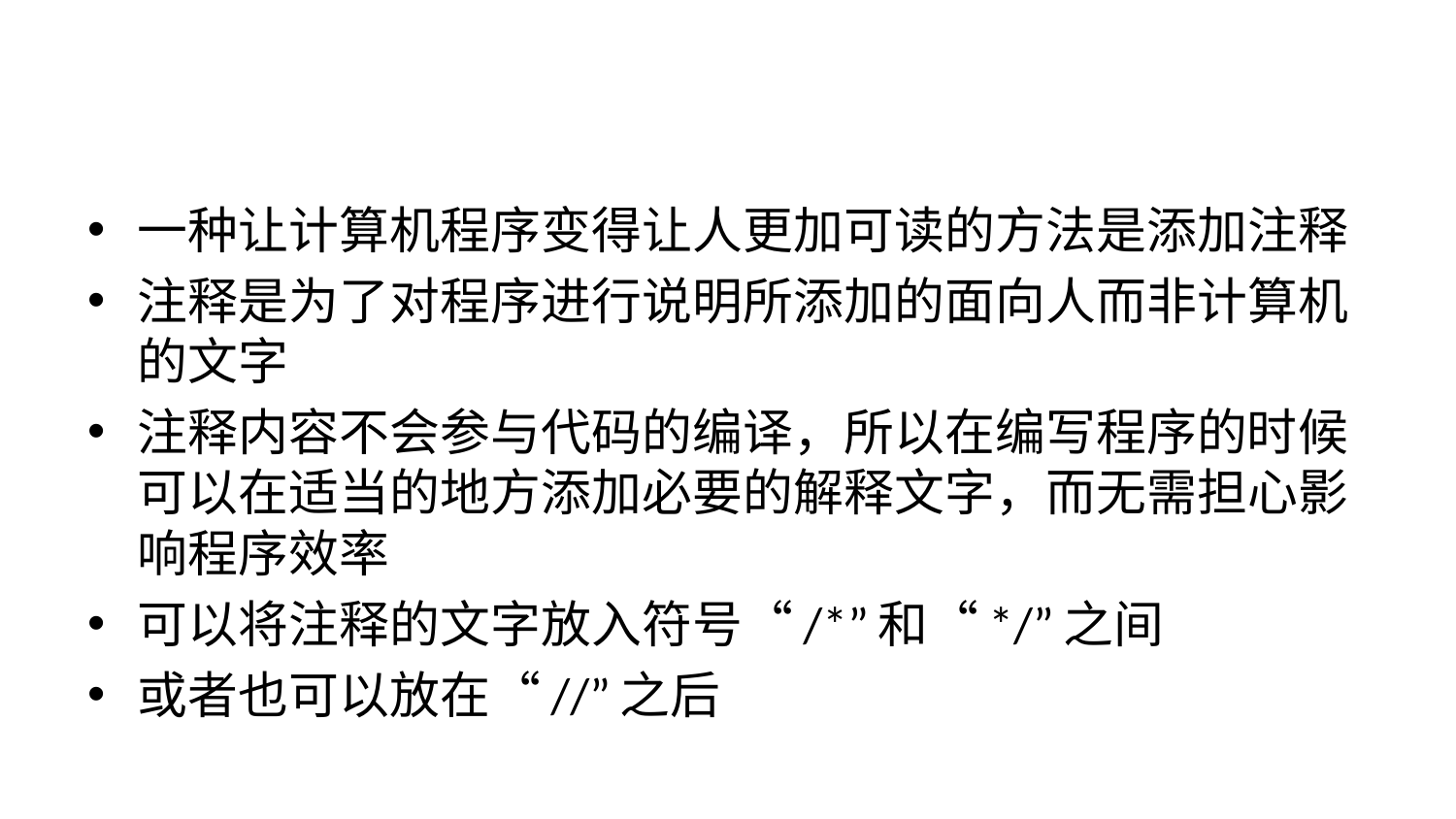

#
一种让计算机程序变得让人更加可读的方法是添加注释
注释是为了对程序进行说明所添加的面向人而非计算机的文字
注释内容不会参与代码的编译，所以在编写程序的时候可以在适当的地方添加必要的解释文字，而无需担心影响程序效率
可以将注释的文字放入符号“/*”和“*/”之间
或者也可以放在“//”之后